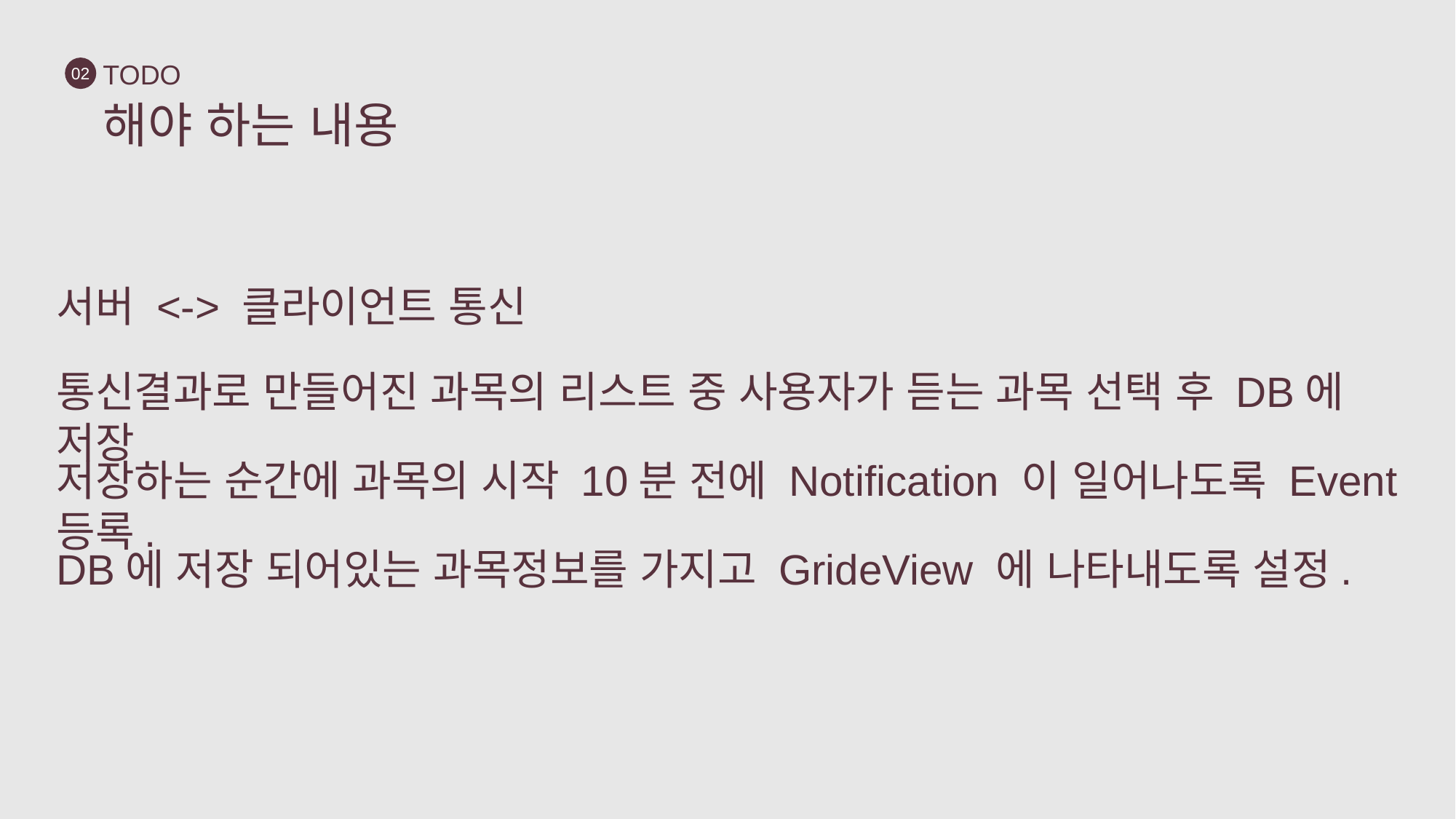

TODO

02
해야 하는 내용
서버 <-> 클라이언트 통신
통신결과로 만들어진 과목의 리스트 중 사용자가 듣는 과목 선택 후 DB에 저장
저장하는 순간에 과목의 시작 10분 전에 Notification 이 일어나도록 Event 등록.
DB에 저장 되어있는 과목정보를 가지고 GrideView 에 나타내도록 설정.